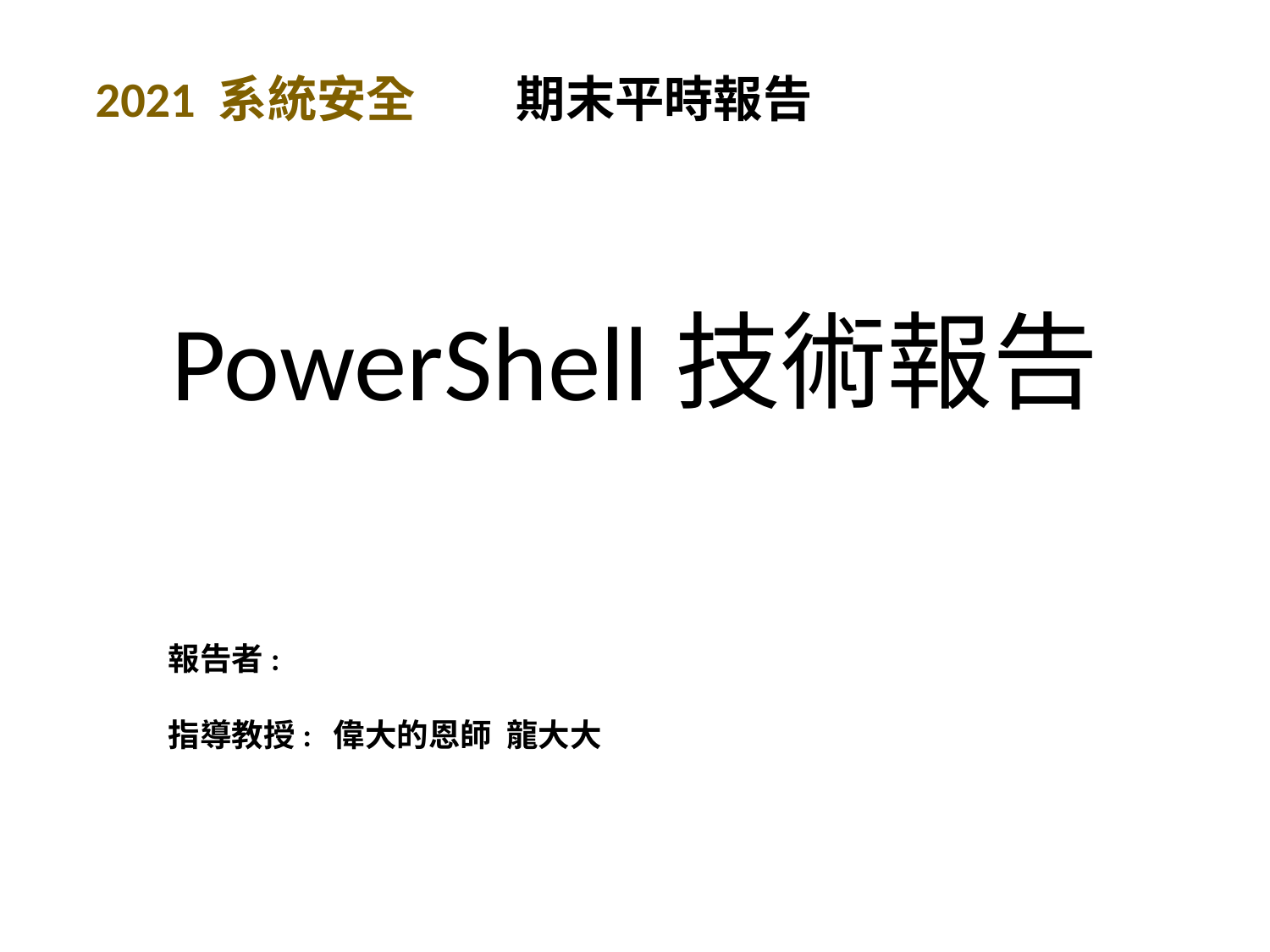

2021 系統安全         期末平時報告
# PowerShell技術報告
報告者:

指導教授:  偉大的恩師  龍大大